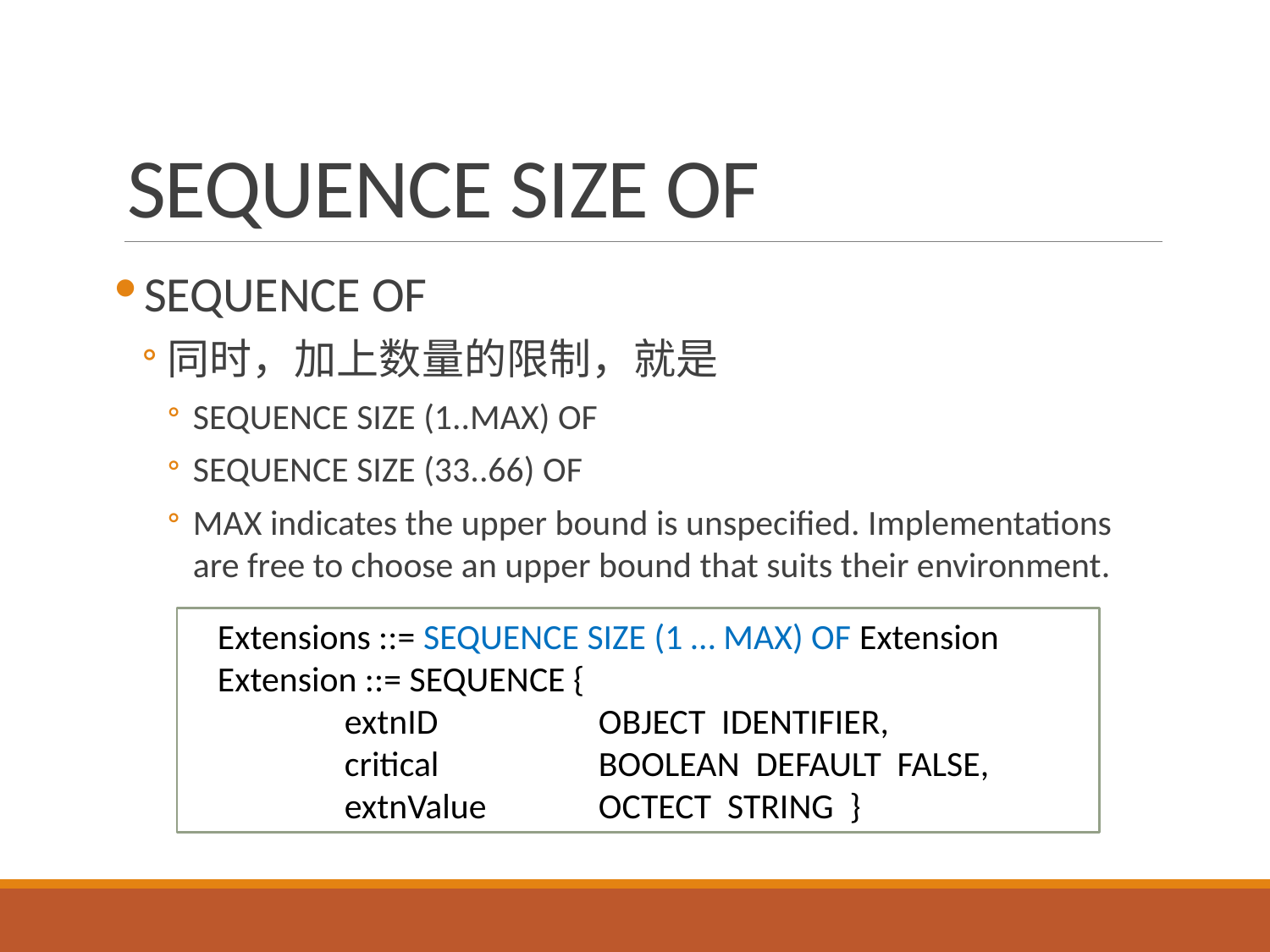

# SEQUENCE SIZE OF
SEQUENCE OF
同时，加上数量的限制，就是
SEQUENCE SIZE (1..MAX) OF
SEQUENCE SIZE (33..66) OF
MAX indicates the upper bound is unspecified. Implementations are free to choose an upper bound that suits their environment.
Extensions ::= SEQUENCE SIZE (1 … MAX) OF Extension
Extension ::= SEQUENCE {
	extnID		OBJECT  IDENTIFIER,
	critical		BOOLEAN  DEFAULT  FALSE,
	extnValue	OCTECT  STRING  }
37